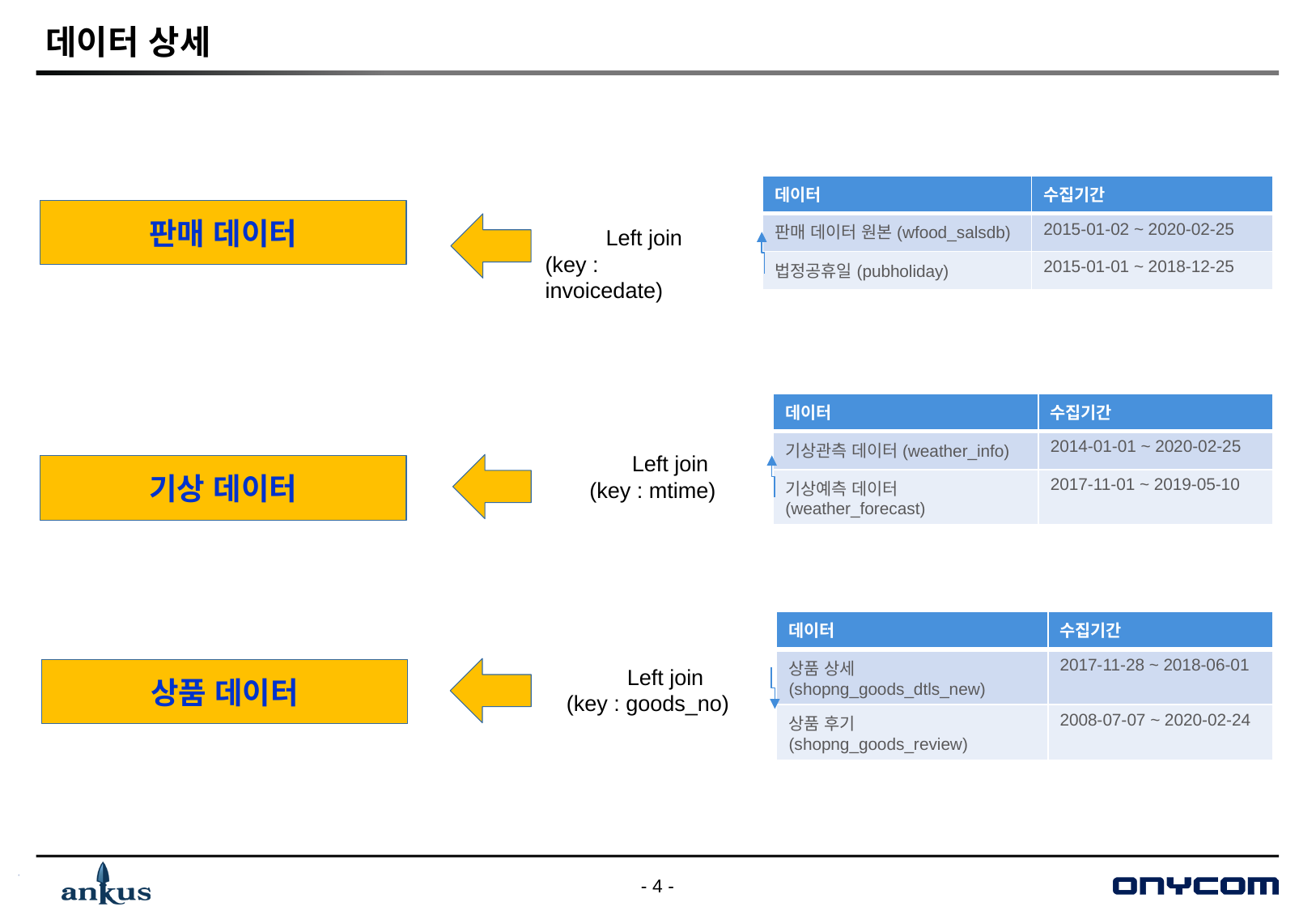

# 데이터 상세
| 데이터 | 수집기간 |
| --- | --- |
| 판매 데이터 원본(wfood\_salsdb) | 2015-01-02 ~ 2020-02-25 |
| 법정공휴일(pubholiday) | 2015-01-01 ~ 2018-12-25 |
판매 데이터

          Left join
(key : invoicedate)

| 데이터 | 수집기간 |
| --- | --- |
| 기상관측 데이터(weather\_info) | 2014-01-01 ~ 2020-02-25 |
| 기상예측 데이터(weather\_forecast) | 2017-11-01 ~ 2019-05-10 |
       Left join
(key : mtime)

기상 데이터
| 데이터 | 수집기간 |
| --- | --- |
| 상품 상세(shopng\_goods\_dtls\_new) | 2017-11-28 ~ 2018-06-01 |
| 상품 후기(shopng\_goods\_review) | 2008-07-07 ~ 2020-02-24 |
          Left join
(key : goods_no)

상품 데이터